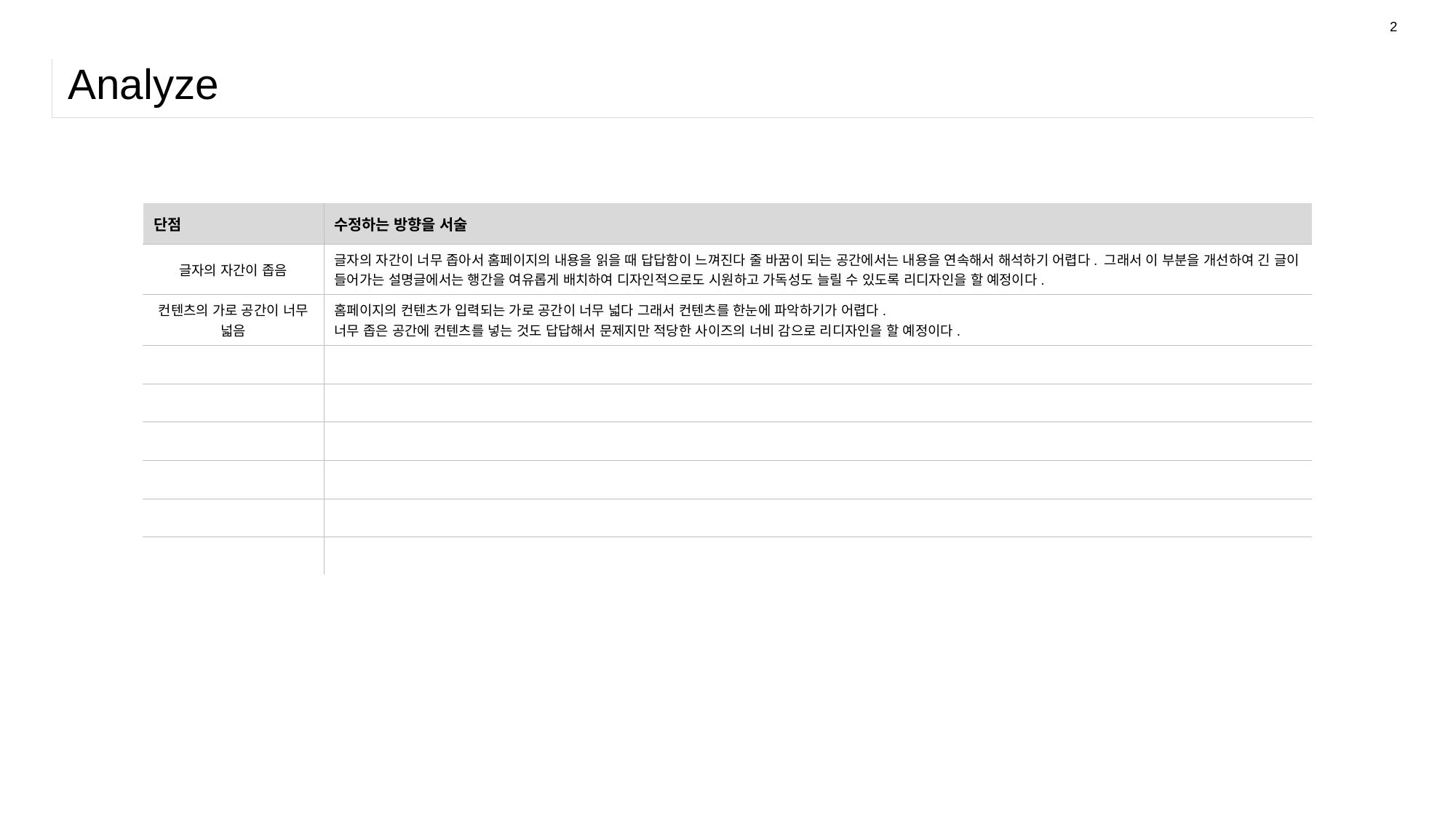

2
# Analyze
| 단점 | 수정하는 방향을 서술 |
| --- | --- |
| 글자의 자간이 좁음 | 글자의 자간이 너무 좁아서 홈페이지의 내용을 읽을 때 답답함이 느껴진다 줄 바꿈이 되는 공간에서는 내용을 연속해서 해석하기 어렵다. 그래서 이 부분을 개선하여 긴 글이 들어가는 설명글에서는 행간을 여유롭게 배치하여 디자인적으로도 시원하고 가독성도 늘릴 수 있도록 리디자인을 할 예정이다. |
| 컨텐츠의 가로 공간이 너무 넓음 | 홈페이지의 컨텐츠가 입력되는 가로 공간이 너무 넓다 그래서 컨텐츠를 한눈에 파악하기가 어렵다. 너무 좁은 공간에 컨텐츠를 넣는 것도 답답해서 문제지만 적당한 사이즈의 너비 감으로 리디자인을 할 예정이다. |
|  |  |
|  |  |
|  |  |
|  |  |
|  |  |
|  |  |